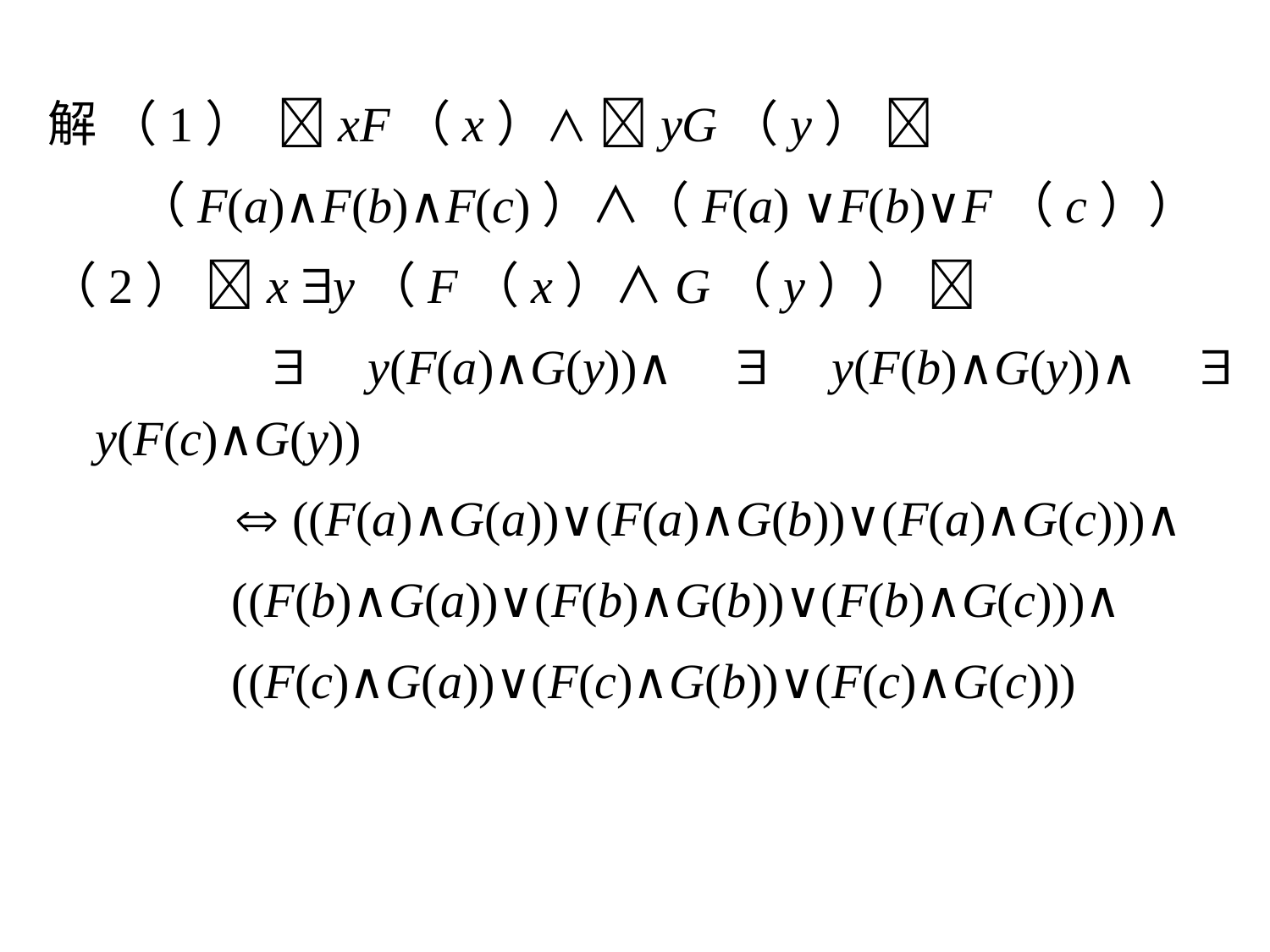

解 （1）  ∀xF（x）∧ ∃yG（y） ⇔
       （F(a)∧F(b)∧F(c)）∧（F(a) ∨F(b)∨F（c））
（2） ∀x ∃y（F（x）∧G（y）） ⇔
 		∃ y(F(a)∧G(y))∧ ∃ y(F(b)∧G(y))∧ ∃ y(F(c)∧G(y))
		 ⇔ ((F(a)∧G(a))∨(F(a)∧G(b))∨(F(a)∧G(c)))∧
               ((F(b)∧G(a))∨(F(b)∧G(b))∨(F(b)∧G(c)))∧
               ((F(c)∧G(a))∨(F(c)∧G(b))∨(F(c)∧G(c)))